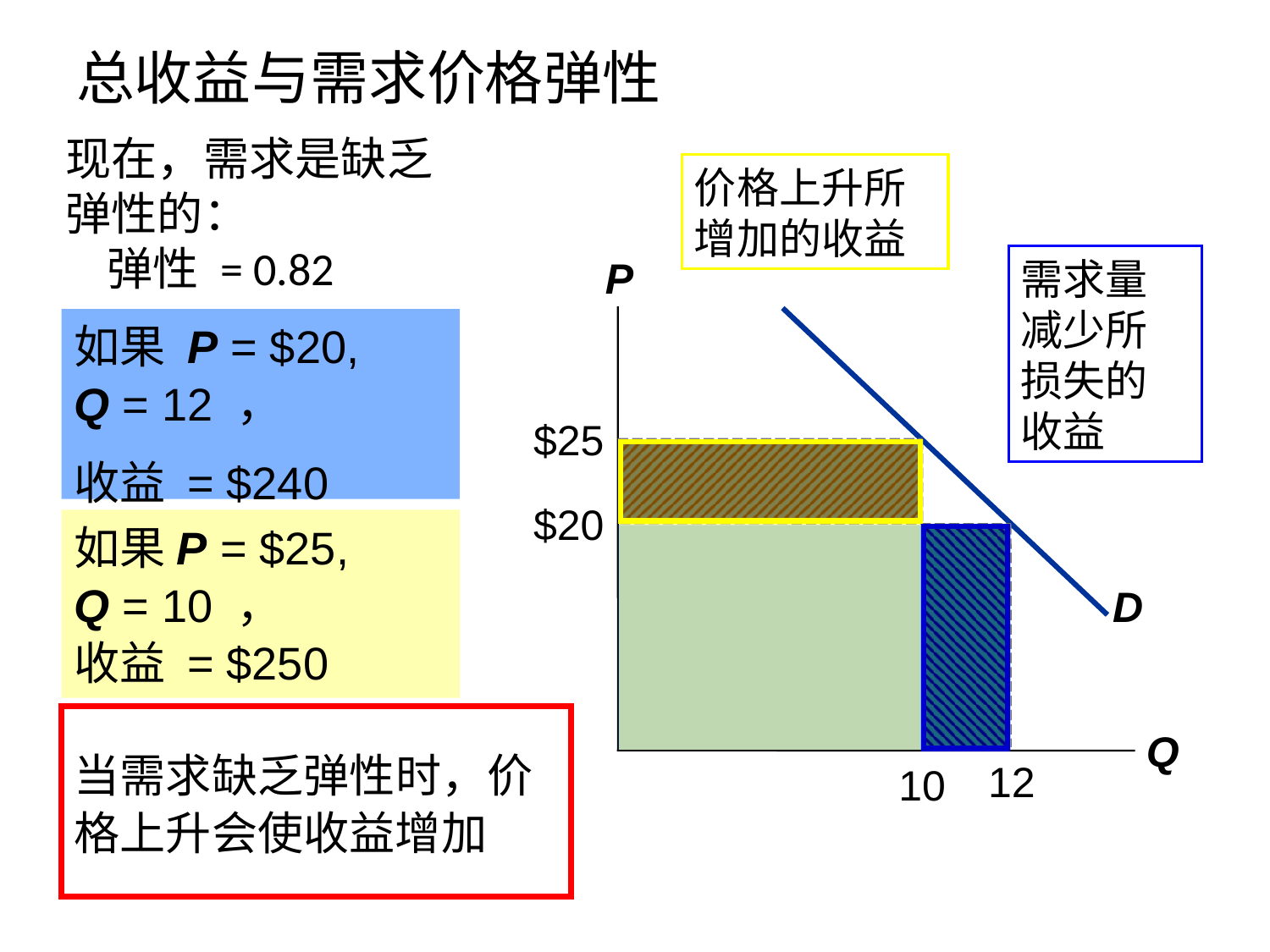

总收益与需求价格弹性
#
现在，需求是缺乏弹性的：
    弹性 = 0.82
价格上升所增加的收益
P

Q
需求量减少所损失的收益

D
如果 P = $20,
Q = 12 ，
收益 = $240
$20

12

$25

10

如果P = $25,
Q = 10 ，
收益 = $250

当需求缺乏弹性时，价格上升会使收益增加